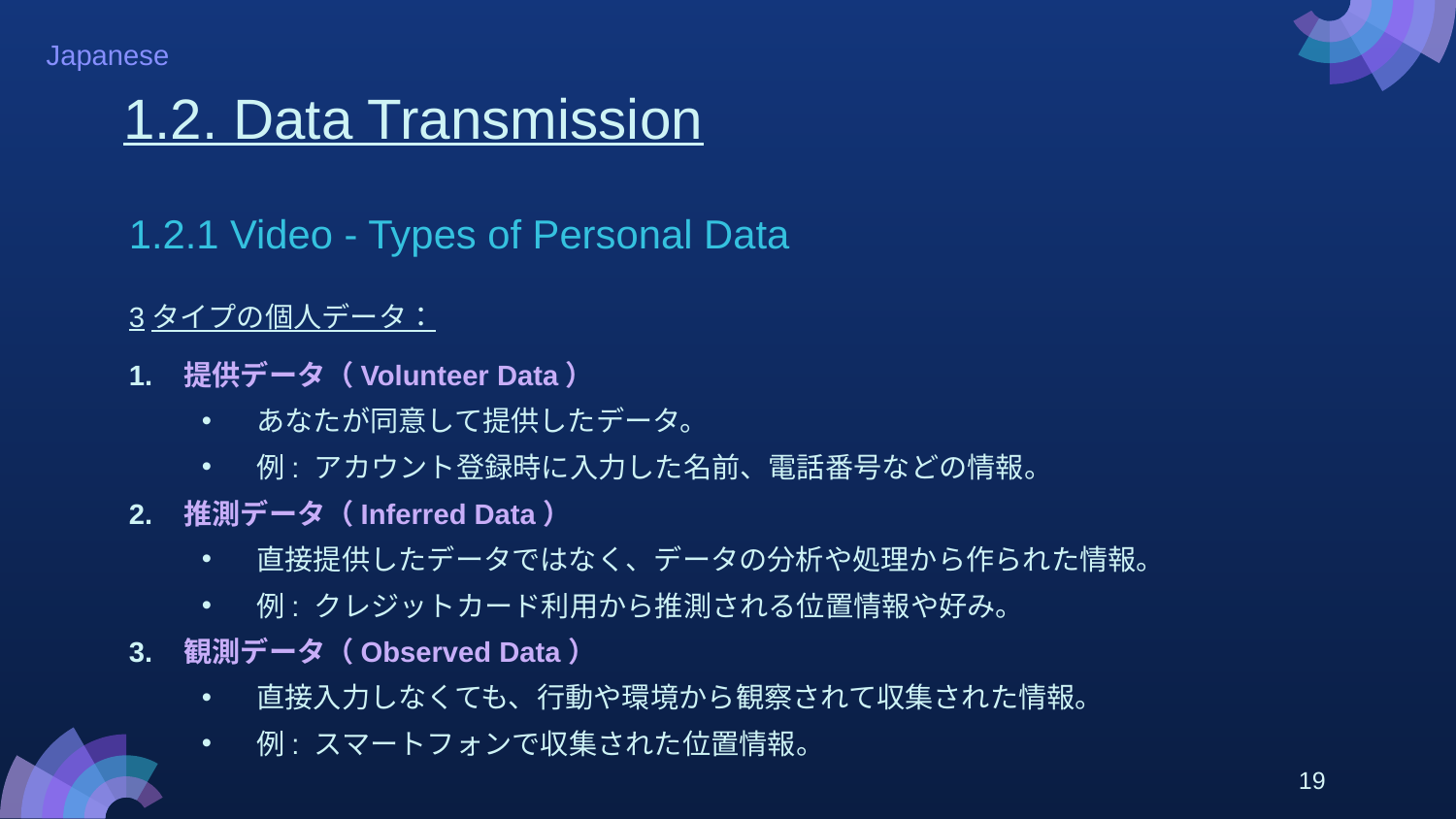

# 1.2. Data Transmission
1.2.1 Video - Types of Personal Data
3タイプの個人データ：
提供データ（Volunteer Data）
あなたが同意して提供したデータ。
例: アカウント登録時に入力した名前、電話番号などの情報。
推測データ（Inferred Data）
直接提供したデータではなく、データの分析や処理から作られた情報。
例: クレジットカード利用から推測される位置情報や好み。
観測データ（Observed Data）
直接入力しなくても、行動や環境から観察されて収集された情報。
例: スマートフォンで収集された位置情報。
19